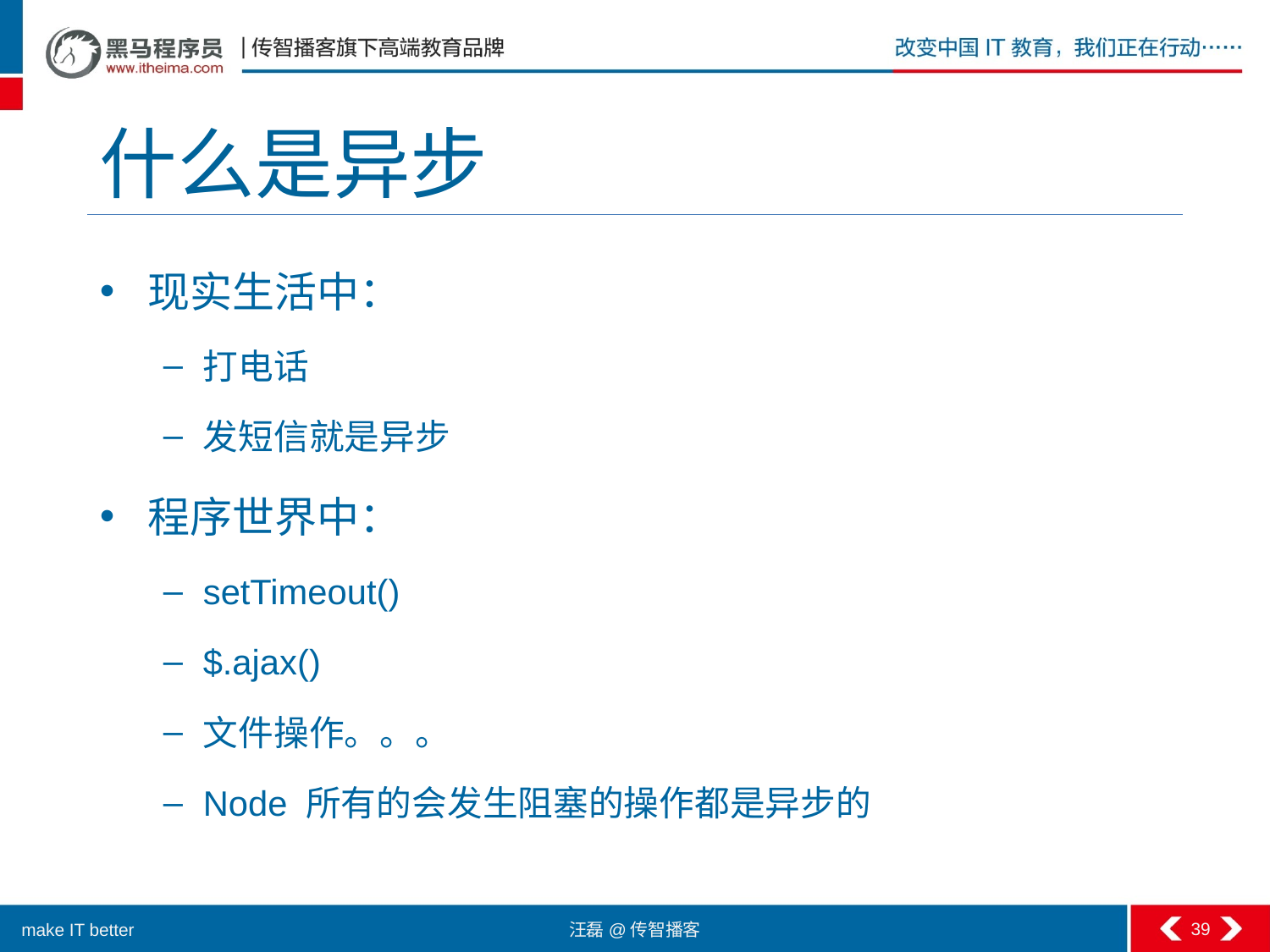

# 什么是异步
现实生活中：
打电话
发短信就是异步
程序世界中：
setTimeout()
$.ajax()
文件操作。。。
Node 所有的会发生阻塞的操作都是异步的
39
汪磊@传智播客
make IT better